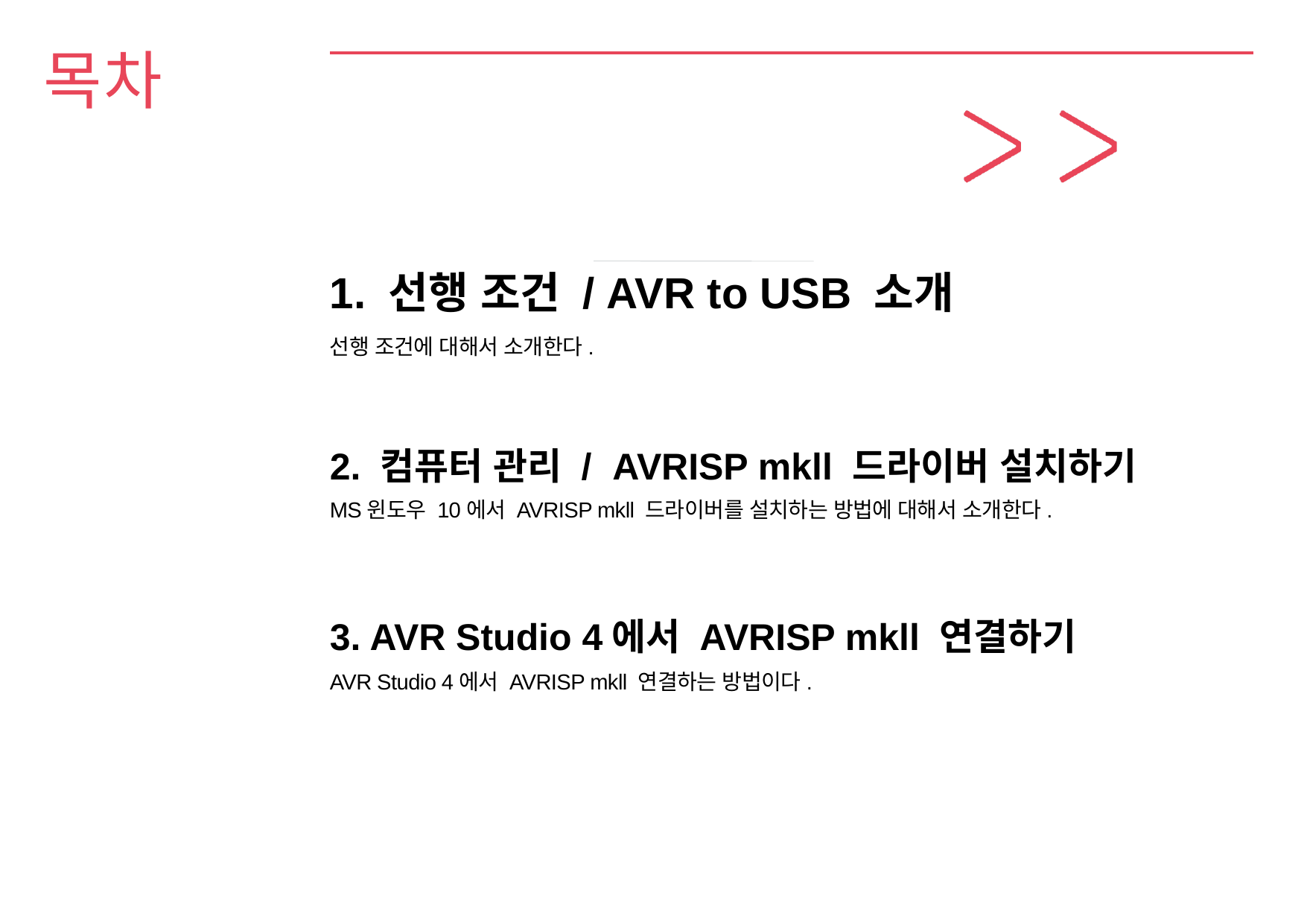

# 목차
1. 선행 조건 / AVR to USB 소개
선행 조건에 대해서 소개한다.
2. 컴퓨터 관리 /  AVRISP mkll 드라이버 설치하기
MS윈도우 10에서 AVRISP mkll 드라이버를 설치하는 방법에 대해서 소개한다.
3. AVR Studio 4에서 AVRISP mkll 연결하기
AVR Studio 4에서 AVRISP mkll 연결하는 방법이다.